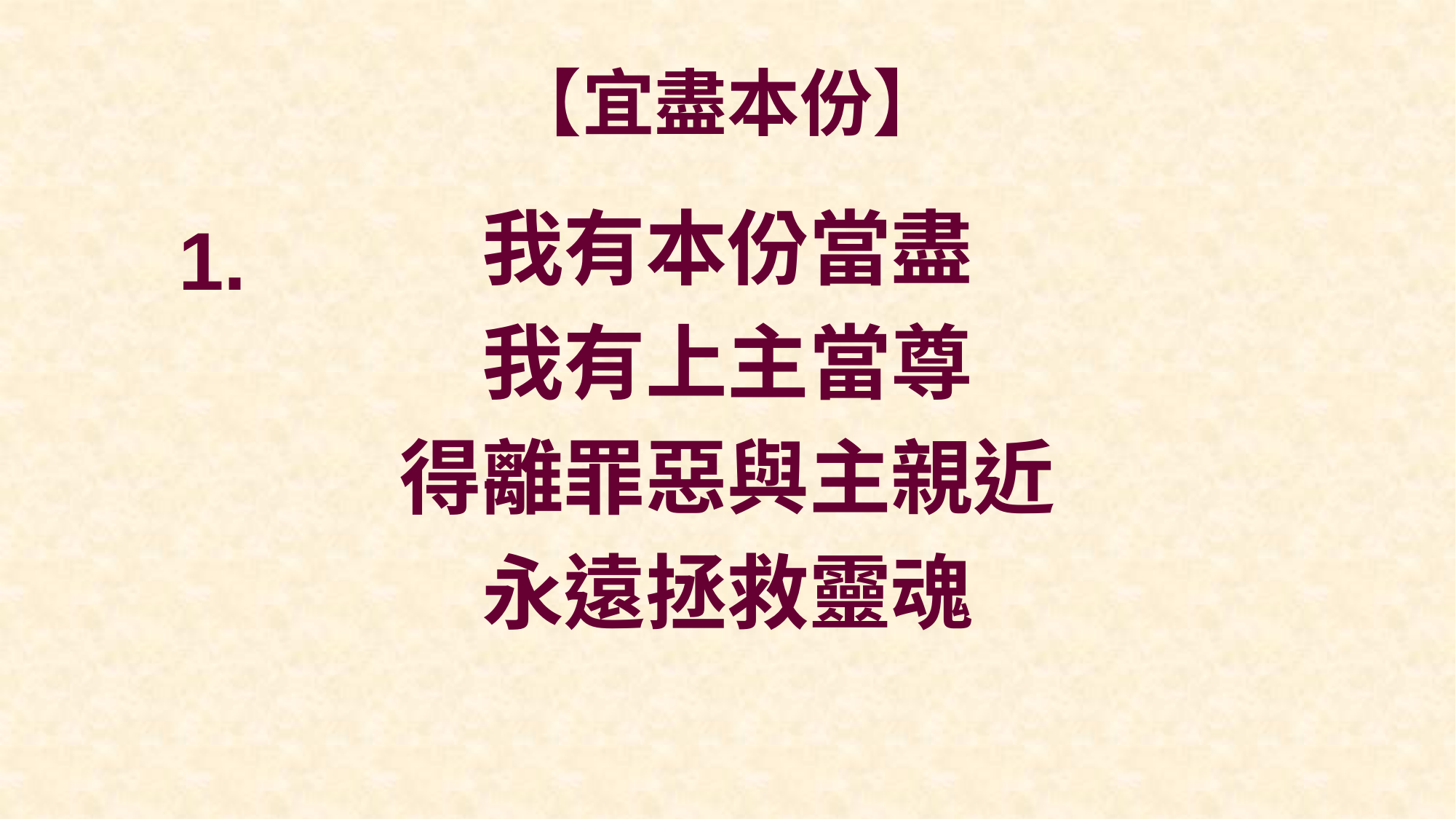

# 【宜盡本份】
我有本份當盡
我有上主當尊
得離罪惡與主親近
永遠拯救靈魂
1.